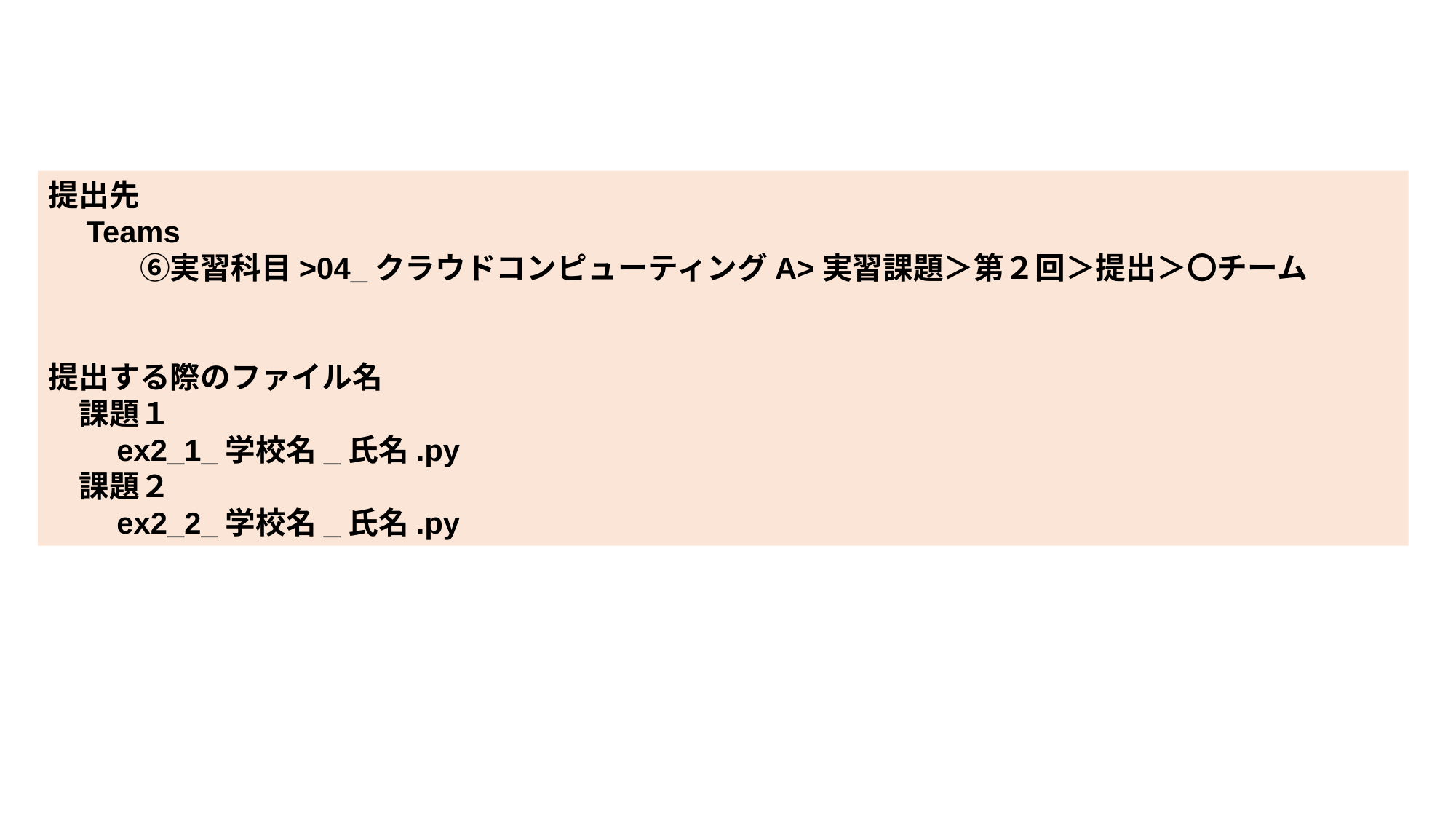

提出先
　Teams
　　　⑥実習科目>04_クラウドコンピューティングA>実習課題＞第２回＞提出＞〇チーム

提出する際のファイル名
　課題１
　　ex2_1_学校名_氏名.py
　課題２
　　ex2_2_学校名_氏名.py